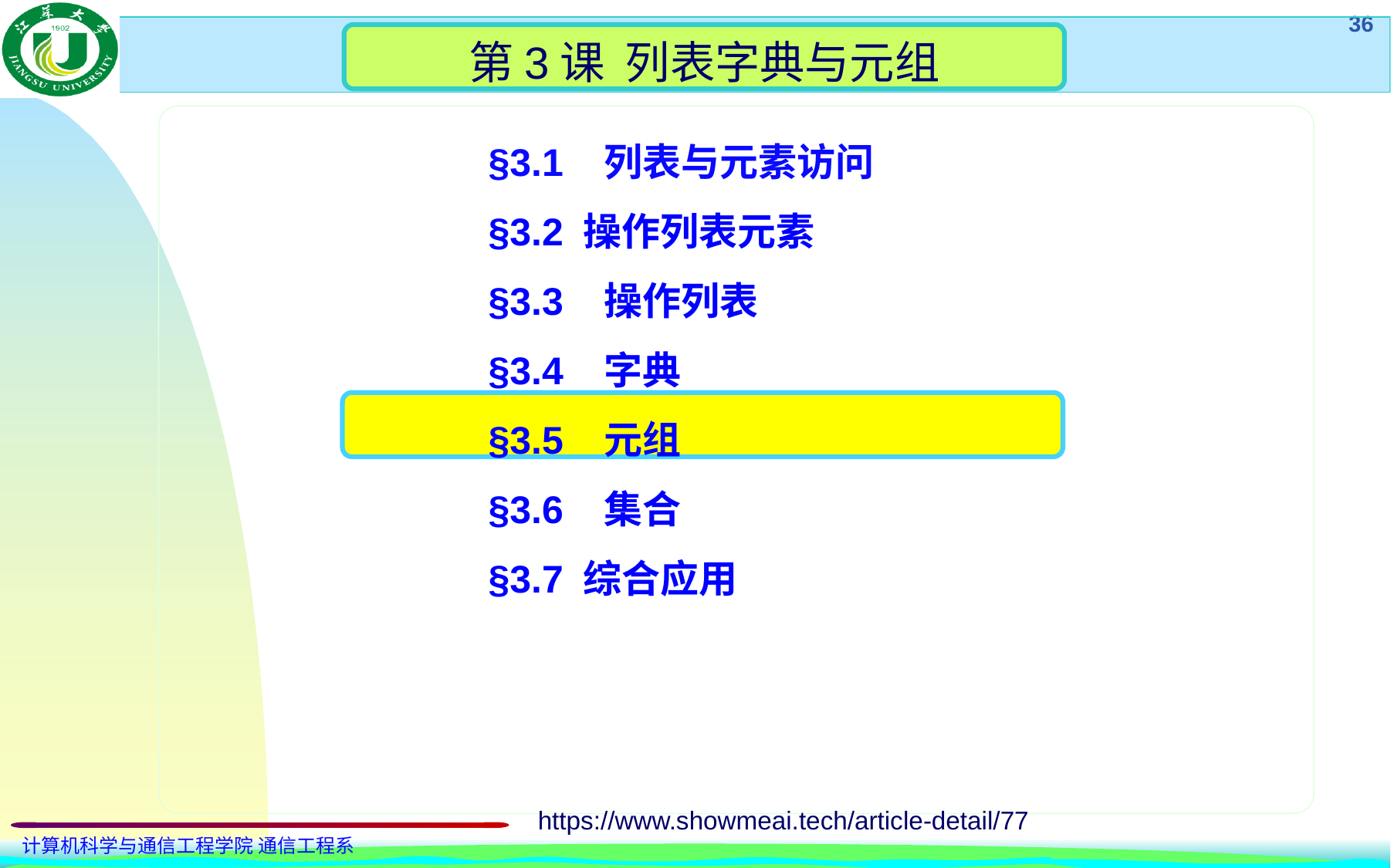

第3课  列表字典与元组

§3.1 	列表与元素访问
§3.2 操作列表元素
§3.3 	操作列表
§3.4 	字典
§3.5 	元组
§3.6 	集合
§3.7 综合应用

https://www.showmeai.tech/article-detail/77